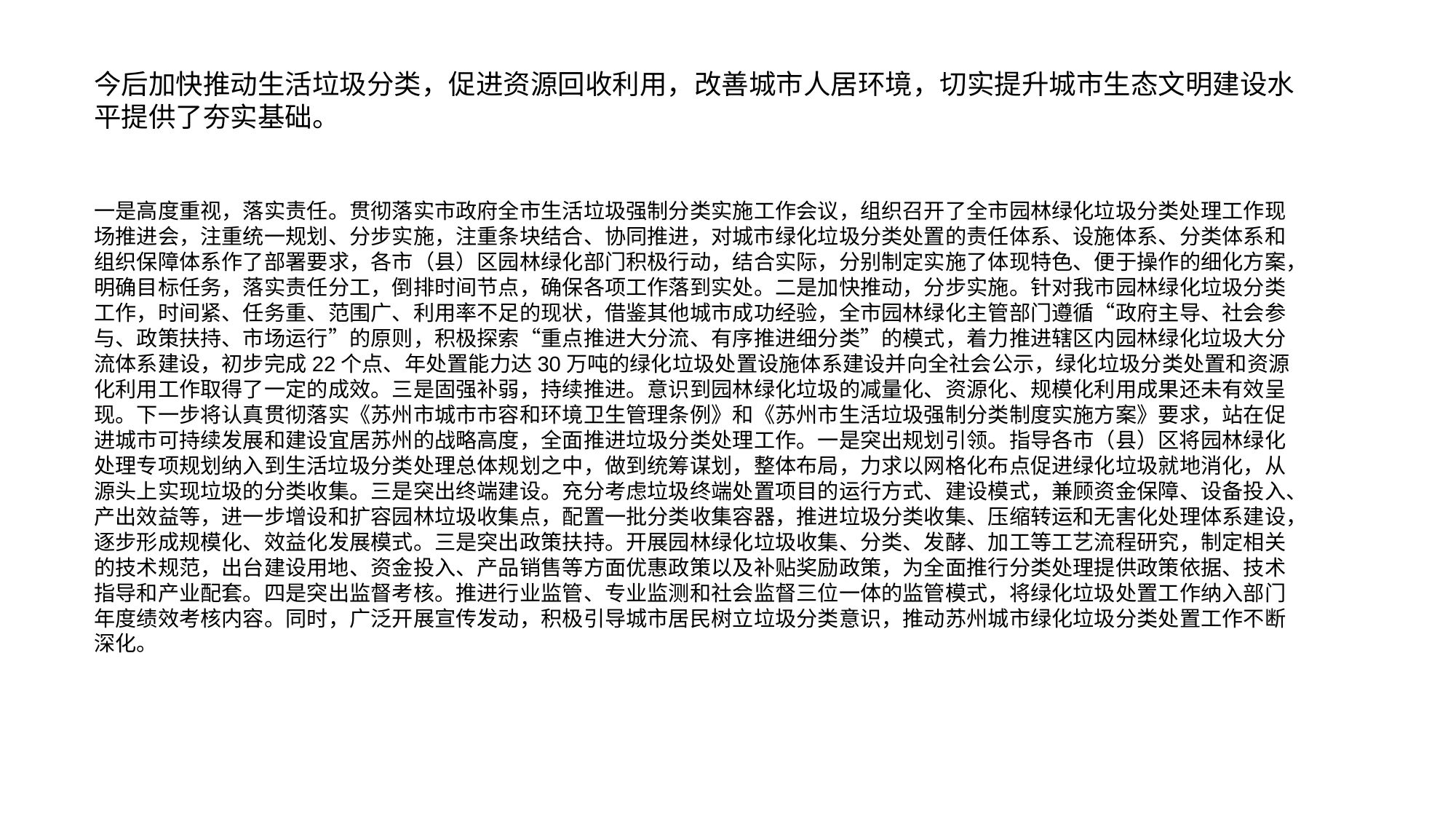

今后加快推动生活垃圾分类，促进资源回收利用，改善城市人居环境，切实提升城市生态文明建设水平提供了夯实基础。

一是高度重视，落实责任。贯彻落实市政府全市生活垃圾强制分类实施工作会议，组织召开了全市园林绿化垃圾分类处理工作现场推进会，注重统一规划、分步实施，注重条块结合、协同推进，对城市绿化垃圾分类处置的责任体系、设施体系、分类体系和组织保障体系作了部署要求，各市（县）区园林绿化部门积极行动，结合实际，分别制定实施了体现特色、便于操作的细化方案，明确目标任务，落实责任分工，倒排时间节点，确保各项工作落到实处。二是加快推动，分步实施。针对我市园林绿化垃圾分类工作，时间紧、任务重、范围广、利用率不足的现状，借鉴其他城市成功经验，全市园林绿化主管部门遵循“政府主导、社会参与、政策扶持、市场运行”的原则，积极探索“重点推进大分流、有序推进细分类”的模式，着力推进辖区内园林绿化垃圾大分流体系建设，初步完成22个点、年处置能力达30万吨的绿化垃圾处置设施体系建设并向全社会公示，绿化垃圾分类处置和资源化利用工作取得了一定的成效。三是固强补弱，持续推进。意识到园林绿化垃圾的减量化、资源化、规模化利用成果还未有效呈现。下一步将认真贯彻落实《苏州市城市市容和环境卫生管理条例》和《苏州市生活垃圾强制分类制度实施方案》要求，站在促进城市可持续发展和建设宜居苏州的战略高度，全面推进垃圾分类处理工作。一是突出规划引领。指导各市（县）区将园林绿化处理专项规划纳入到生活垃圾分类处理总体规划之中，做到统筹谋划，整体布局，力求以网格化布点促进绿化垃圾就地消化，从源头上实现垃圾的分类收集。三是突出终端建设。充分考虑垃圾终端处置项目的运行方式、建设模式，兼顾资金保障、设备投入、产出效益等，进一步增设和扩容园林垃圾收集点，配置一批分类收集容器，推进垃圾分类收集、压缩转运和无害化处理体系建设，逐步形成规模化、效益化发展模式。三是突出政策扶持。开展园林绿化垃圾收集、分类、发酵、加工等工艺流程研究，制定相关的技术规范，出台建设用地、资金投入、产品销售等方面优惠政策以及补贴奖励政策，为全面推行分类处理提供政策依据、技术指导和产业配套。四是突出监督考核。推进行业监管、专业监测和社会监督三位一体的监管模式，将绿化垃圾处置工作纳入部门年度绩效考核内容。同时，广泛开展宣传发动，积极引导城市居民树立垃圾分类意识，推动苏州城市绿化垃圾分类处置工作不断深化。